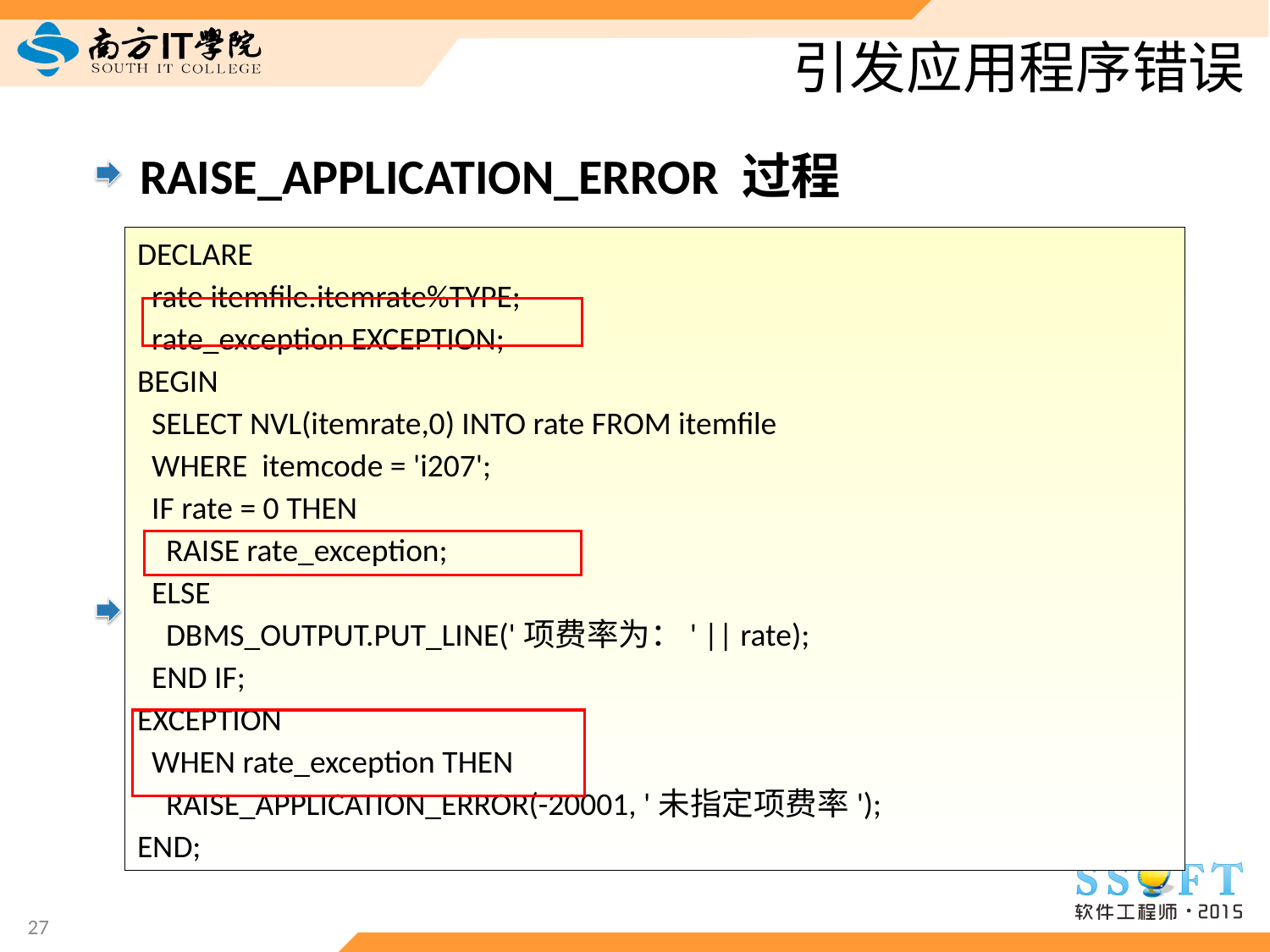

# 引发应用程序错误
RAISE_APPLICATION_ERROR 过程
用于创建用户定义的错误信息
可以在可执行部分和异常处理部分使用
错误编号必须介于 –20000 和 –20999 之间
错误消息的长度可长达 2048 个字节
引发应用程序错误的语法：

   RAISE_APPLICATION_ERROR(error_number, error_message);
DECLARE
  rate itemfile.itemrate%TYPE;
  rate_exception EXCEPTION;
BEGIN
  SELECT NVL(itemrate,0) INTO rate FROM itemfile
  WHERE  itemcode = 'i207';
  IF rate = 0 THEN
    RAISE rate_exception;
  ELSE
    DBMS_OUTPUT.PUT_LINE('项费率为：' || rate);
  END IF;
EXCEPTION
  WHEN rate_exception THEN
    RAISE_APPLICATION_ERROR(-20001, '未指定项费率');
END;

27